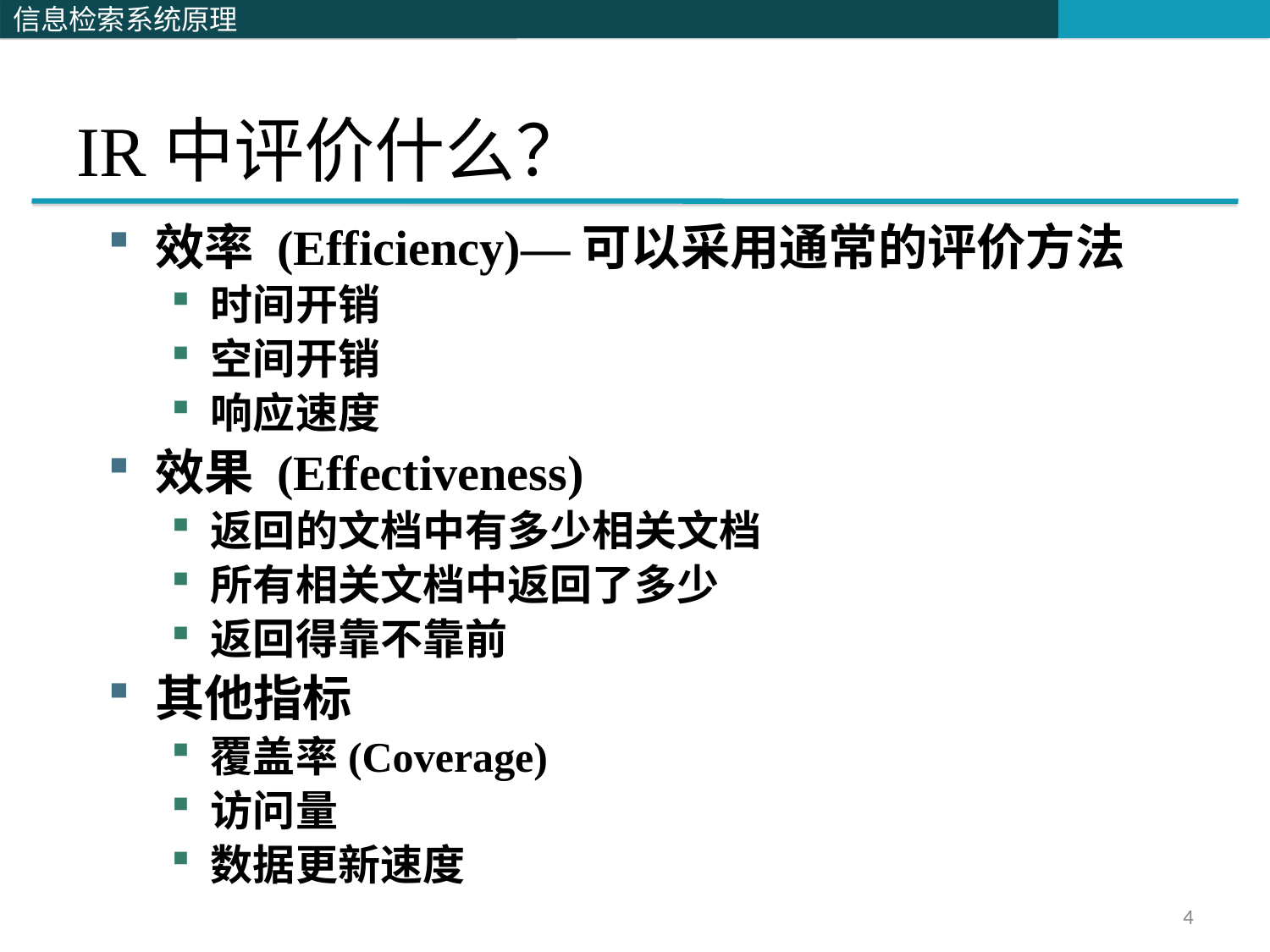

# IR中评价什么？
效率 (Efficiency)—可以采用通常的评价方法
时间开销
空间开销
响应速度
效果 (Effectiveness)
返回的文档中有多少相关文档
所有相关文档中返回了多少
返回得靠不靠前
其他指标
覆盖率(Coverage)
访问量
数据更新速度
4